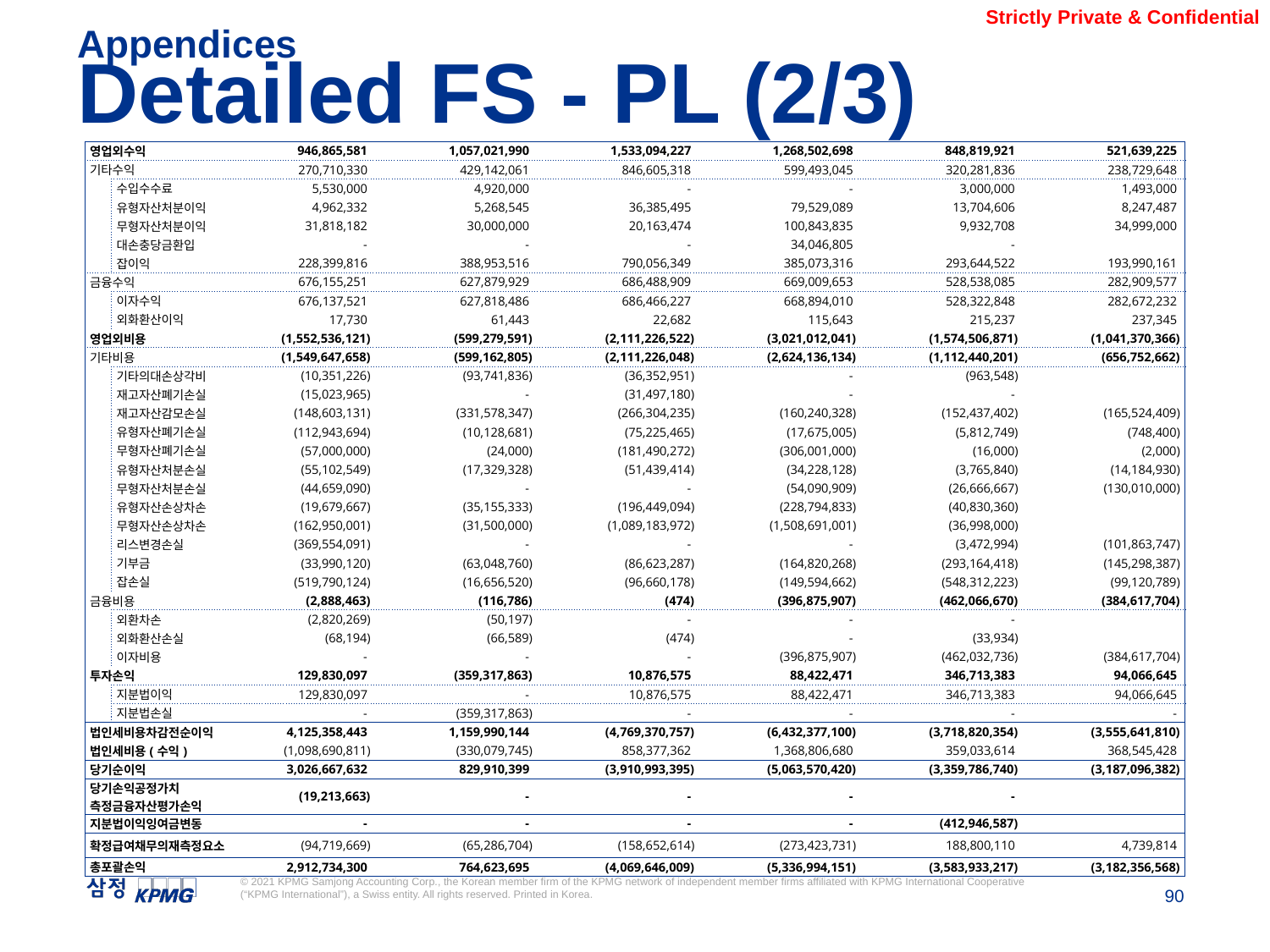

Appendices
Detailed FS - PL (2/3)
| 영업외수익 |  | 946,865,581 | 1,057,021,990 | 1,533,094,227 | 1,268,502,698 | 848,819,921 | 521,639,225 |
| --- | --- | --- | --- | --- | --- | --- | --- |
| 기타수익 |  | 270,710,330 | 429,142,061 | 846,605,318 | 599,493,045 | 320,281,836 | 238,729,648 |
|  | 수입수수료 | 5,530,000 | 4,920,000 | - | - | 3,000,000 | 1,493,000 |
|  | 유형자산처분이익 | 4,962,332 | 5,268,545 | 36,385,495 | 79,529,089 | 13,704,606 | 8,247,487 |
|  | 무형자산처분이익 | 31,818,182 | 30,000,000 | 20,163,474 | 100,843,835 | 9,932,708 | 34,999,000 |
|  | 대손충당금환입 | - | - | - | 34,046,805 | - |  |
|  | 잡이익 | 228,399,816 | 388,953,516 | 790,056,349 | 385,073,316 | 293,644,522 | 193,990,161 |
| 금융수익 |  | 676,155,251 | 627,879,929 | 686,488,909 | 669,009,653 | 528,538,085 | 282,909,577 |
|  | 이자수익 | 676,137,521 | 627,818,486 | 686,466,227 | 668,894,010 | 528,322,848 | 282,672,232 |
|  | 외화환산이익 | 17,730 | 61,443 | 22,682 | 115,643 | 215,237 | 237,345 |
| 영업외비용 |  | (1,552,536,121) | (599,279,591) | (2,111,226,522) | (3,021,012,041) | (1,574,506,871) | (1,041,370,366) |
| 기타비용 |  | (1,549,647,658) | (599,162,805) | (2,111,226,048) | (2,624,136,134) | (1,112,440,201) | (656,752,662) |
|  | 기타의대손상각비 | (10,351,226) | (93,741,836) | (36,352,951) | - | (963,548) |  |
|  | 재고자산폐기손실 | (15,023,965) | - | (31,497,180) | - | - |  |
|  | 재고자산감모손실 | (148,603,131) | (331,578,347) | (266,304,235) | (160,240,328) | (152,437,402) | (165,524,409) |
|  | 유형자산폐기손실 | (112,943,694) | (10,128,681) | (75,225,465) | (17,675,005) | (5,812,749) | (748,400) |
|  | 무형자산폐기손실 | (57,000,000) | (24,000) | (181,490,272) | (306,001,000) | (16,000) | (2,000) |
|  | 유형자산처분손실 | (55,102,549) | (17,329,328) | (51,439,414) | (34,228,128) | (3,765,840) | (14,184,930) |
|  | 무형자산처분손실 | (44,659,090) | - | - | (54,090,909) | (26,666,667) | (130,010,000) |
|  | 유형자산손상차손 | (19,679,667) | (35,155,333) | (196,449,094) | (228,794,833) | (40,830,360) |  |
|  | 무형자산손상차손 | (162,950,001) | (31,500,000) | (1,089,183,972) | (1,508,691,001) | (36,998,000) |  |
|  | 리스변경손실 | (369,554,091) | - | - | - | (3,472,994) | (101,863,747) |
|  | 기부금 | (33,990,120) | (63,048,760) | (86,623,287) | (164,820,268) | (293,164,418) | (145,298,387) |
|  | 잡손실 | (519,790,124) | (16,656,520) | (96,660,178) | (149,594,662) | (548,312,223) | (99,120,789) |
| 금융비용 |  | (2,888,463) | (116,786) | (474) | (396,875,907) | (462,066,670) | (384,617,704) |
|  | 외환차손 | (2,820,269) | (50,197) | - | - | - |  |
|  | 외화환산손실 | (68,194) | (66,589) | (474) | - | (33,934) |  |
|  | 이자비용 | - | - | - | (396,875,907) | (462,032,736) | (384,617,704) |
| 투자손익 |  | 129,830,097 | (359,317,863) | 10,876,575 | 88,422,471 | 346,713,383 | 94,066,645 |
|  | 지분법이익 | 129,830,097 | - | 10,876,575 | 88,422,471 | 346,713,383 | 94,066,645 |
|  | 지분법손실 | - | (359,317,863) | - | - | - | - |
| 법인세비용차감전순이익 |  | 4,125,358,443 | 1,159,990,144 | (4,769,370,757) | (6,432,377,100) | (3,718,820,354) | (3,555,641,810) |
| 법인세비용(수익) |  | (1,098,690,811) | (330,079,745) | 858,377,362 | 1,368,806,680 | 359,033,614 | 368,545,428 |
| 당기순이익 |  | 3,026,667,632 | 829,910,399 | (3,910,993,395) | (5,063,570,420) | (3,359,786,740) | (3,187,096,382) |
| 당기손익공정가치 측정금융자산평가손익 |  | (19,213,663) | - | - | - | - |  |
| 지분법이익잉여금변동 |  | - | - | - | - | (412,946,587) |  |
| 확정급여채무의재측정요소 |  | (94,719,669) | (65,286,704) | (158,652,614) | (273,423,731) | 188,800,110 | 4,739,814 |
| 총포괄손익 |  | 2,912,734,300 | 764,623,695 | (4,069,646,009) | (5,336,994,151) | (3,583,933,217) | (3,182,356,568) |